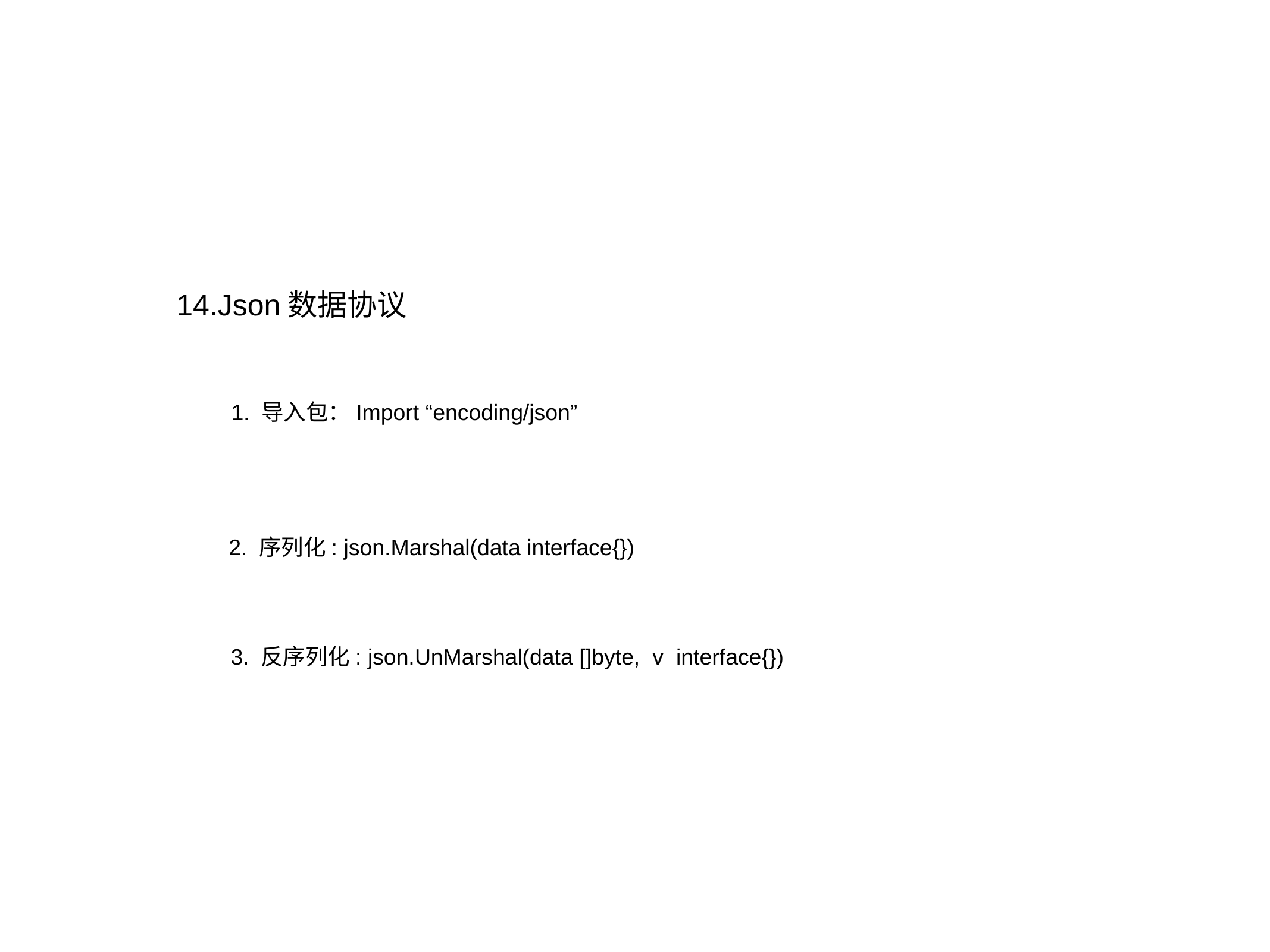

Json数据协议
1. 导入包：Import “encoding/json”
2. 序列化: json.Marshal(data interface{})
3. 反序列化: json.UnMarshal(data []byte,  v  interface{})